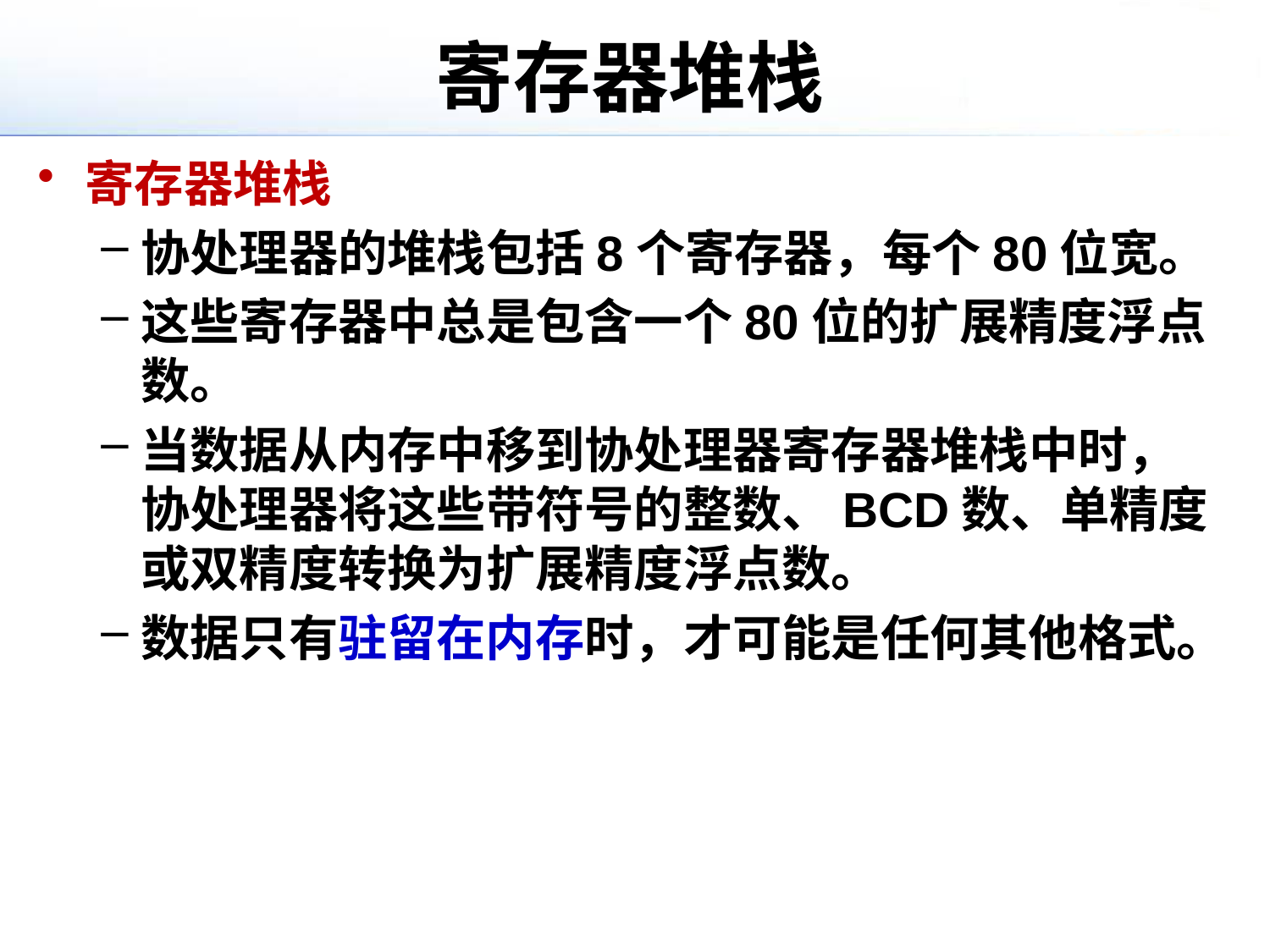

# 寄存器堆栈
寄存器堆栈
协处理器的堆栈包括8个寄存器，每个80位宽。
这些寄存器中总是包含一个80位的扩展精度浮点数。
当数据从内存中移到协处理器寄存器堆栈中时，协处理器将这些带符号的整数、BCD数、单精度或双精度转换为扩展精度浮点数。
数据只有驻留在内存时，才可能是任何其他格式。